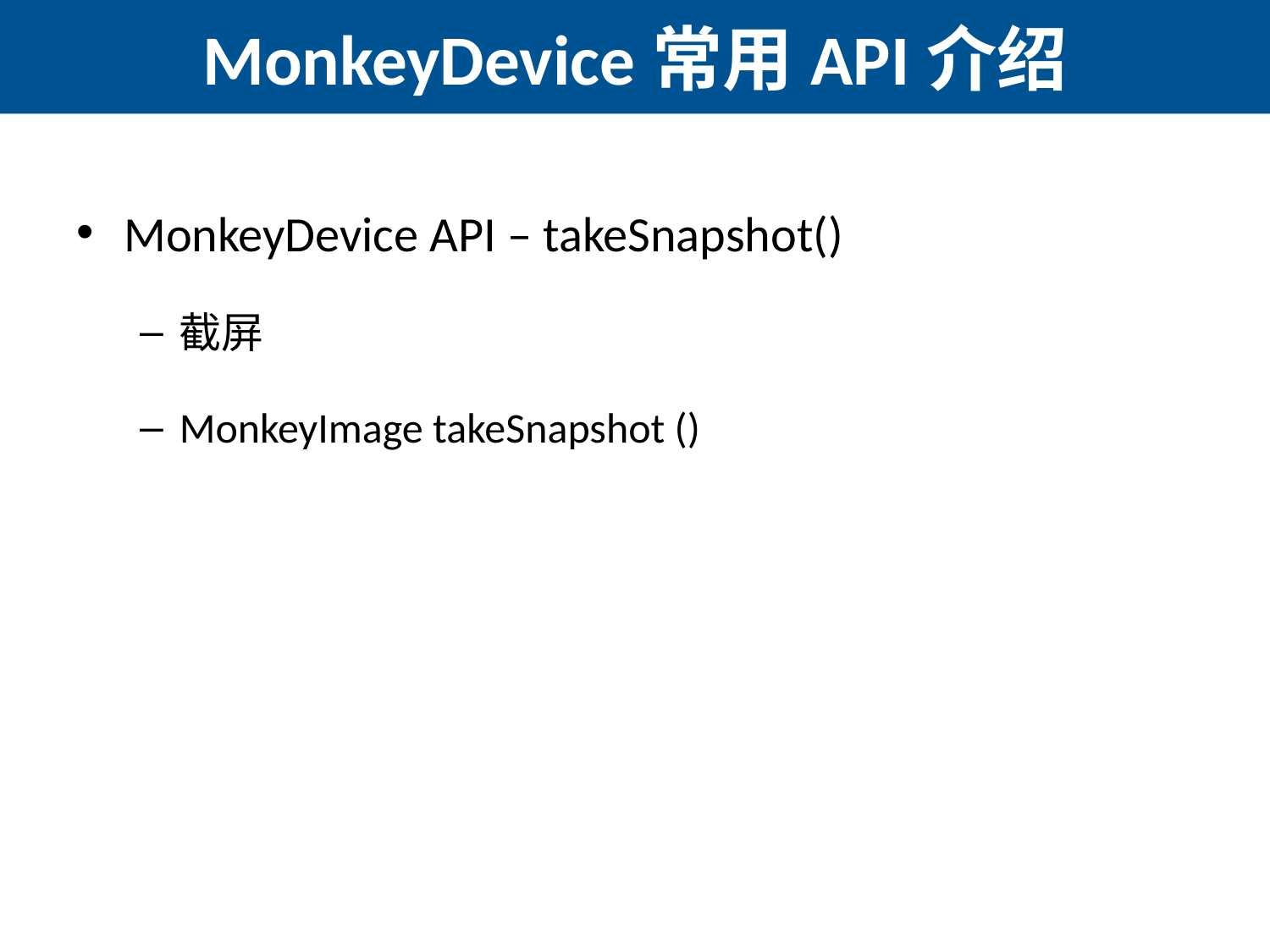

# MonkeyDevice常用API介绍
MonkeyDevice API – takeSnapshot()
截屏
MonkeyImage takeSnapshot ()